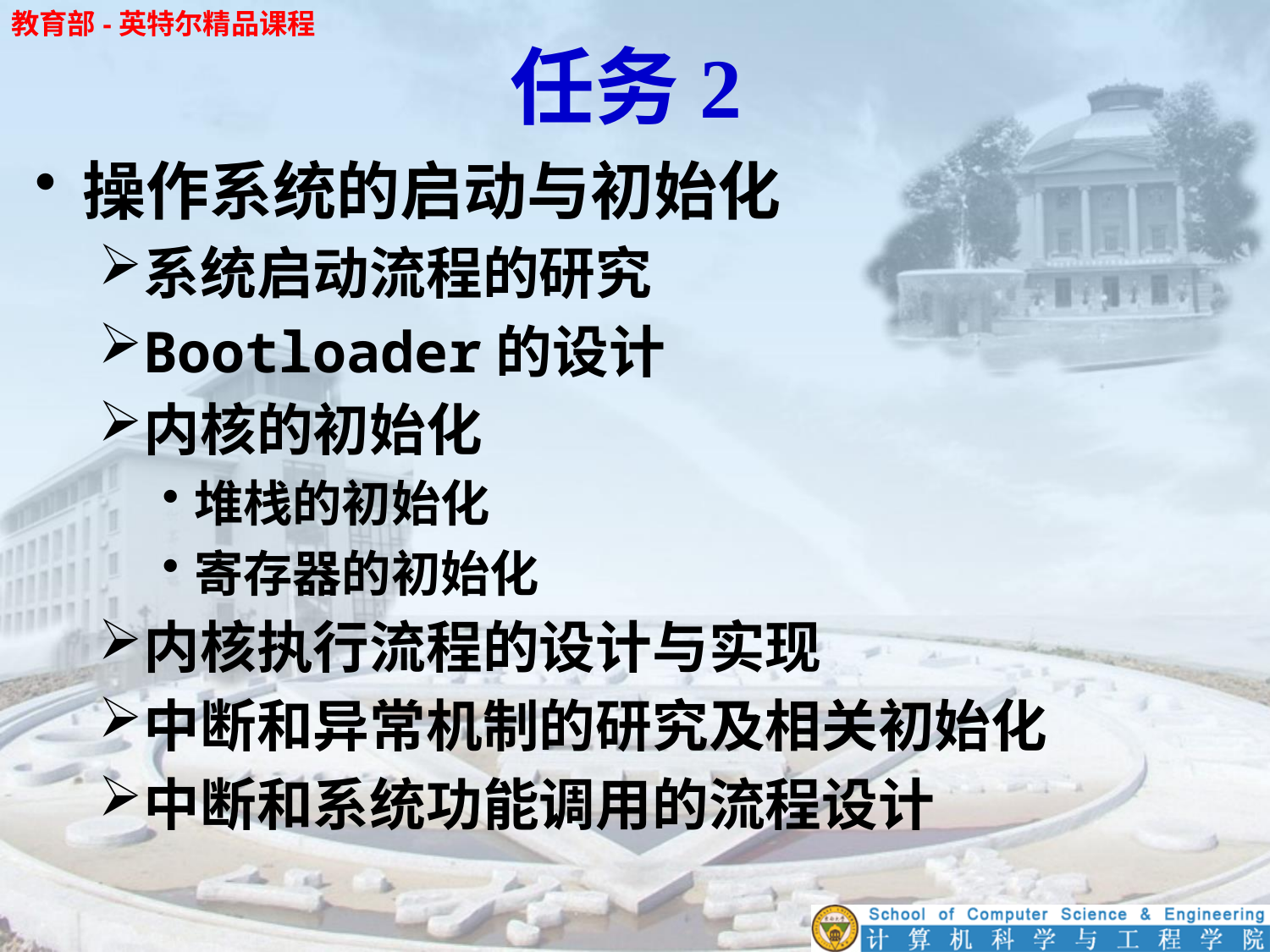

# 任务2
操作系统的启动与初始化
系统启动流程的研究
Bootloader的设计
内核的初始化
堆栈的初始化
寄存器的初始化
内核执行流程的设计与实现
中断和异常机制的研究及相关初始化
中断和系统功能调用的流程设计